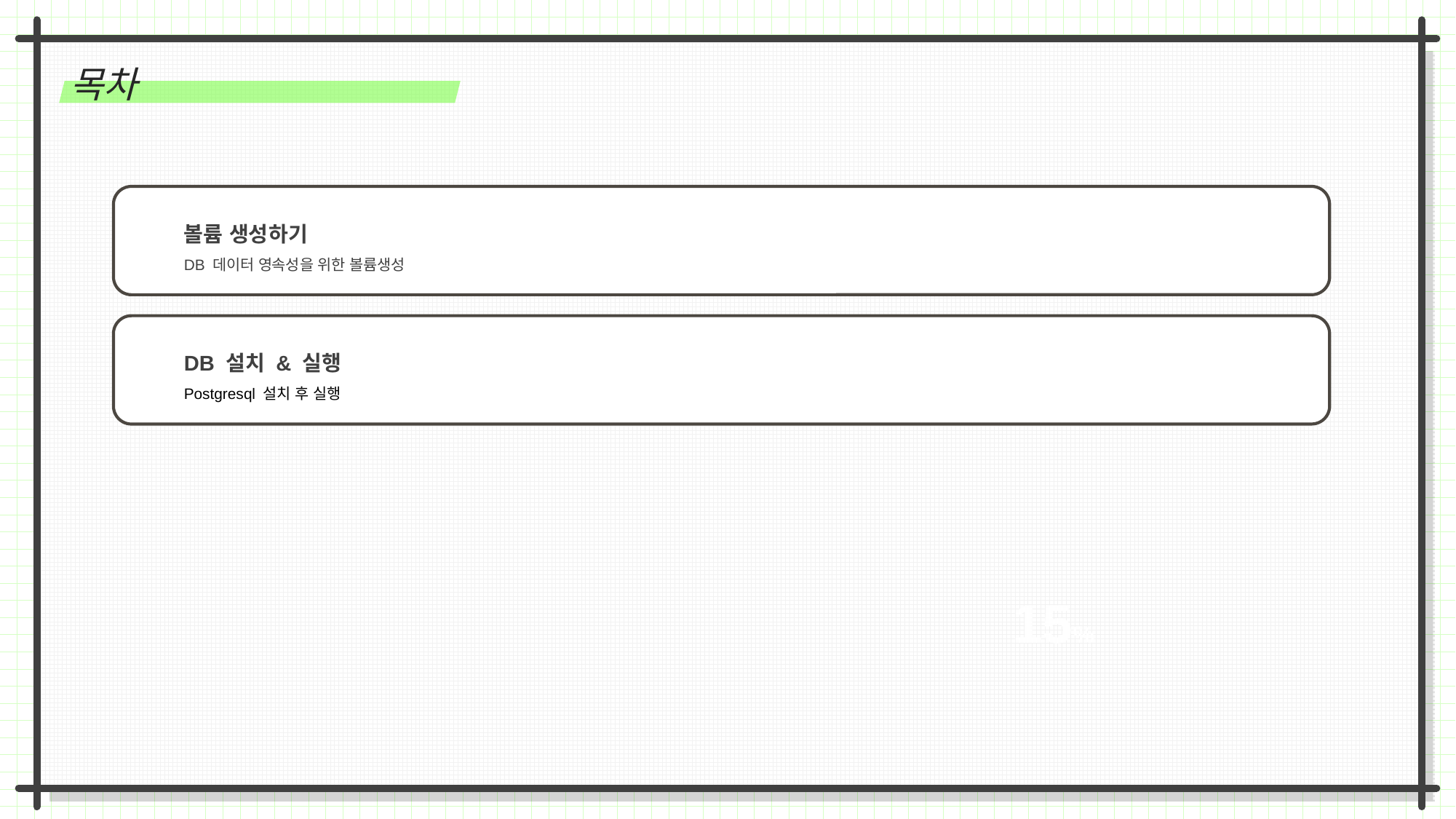

목차

볼륨 생성하기
DB 데이터 영속성을 위한 볼륨생성
15%
DB 설치 & 실행
Postgresql 설치 후 실행
15%